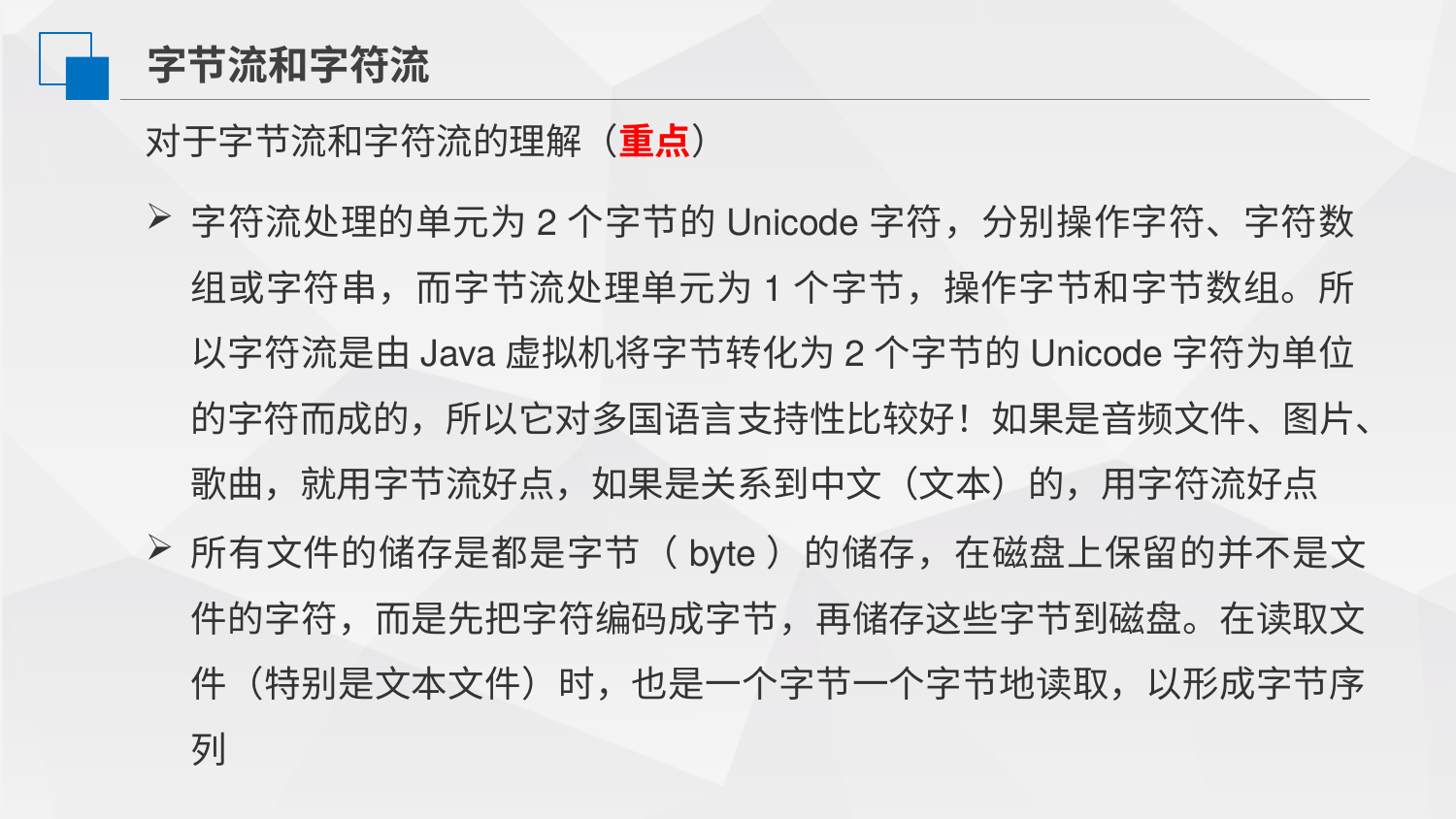

字节流和字符流
对于字节流和字符流的理解（重点）
字符流处理的单元为2个字节的Unicode字符，分别操作字符、字符数组或字符串，而字节流处理单元为1个字节，操作字节和字节数组。所以字符流是由Java虚拟机将字节转化为2个字节的Unicode字符为单位的字符而成的，所以它对多国语言支持性比较好！如果是音频文件、图片、歌曲，就用字节流好点，如果是关系到中文（文本）的，用字符流好点
所有文件的储存是都是字节（byte）的储存，在磁盘上保留的并不是文件的字符，而是先把字符编码成字节，再储存这些字节到磁盘。在读取文件（特别是文本文件）时，也是一个字节一个字节地读取，以形成字节序列